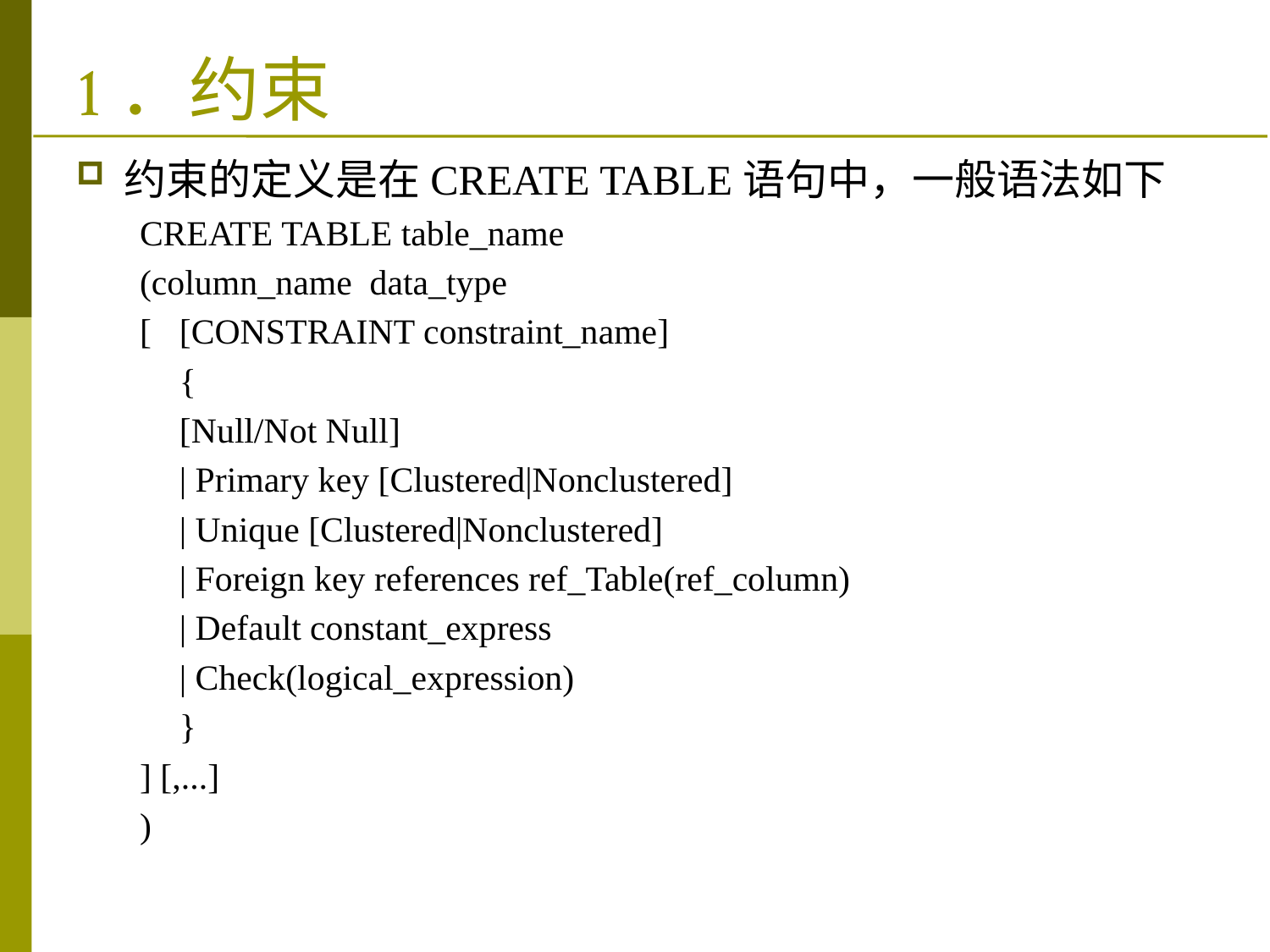

# 1．约束
约束的定义是在CREATE TABLE语句中，一般语法如下
CREATE TABLE table_name
(column_name  data_type
[	[CONSTRAINT constraint_name]
	{
	[Null/Not Null]
	| Primary key [Clustered|Nonclustered]
	| Unique [Clustered|Nonclustered]
	| Foreign key references ref_Table(ref_column)
	| Default constant_express
	| Check(logical_expression)
	}
] [,...]
)